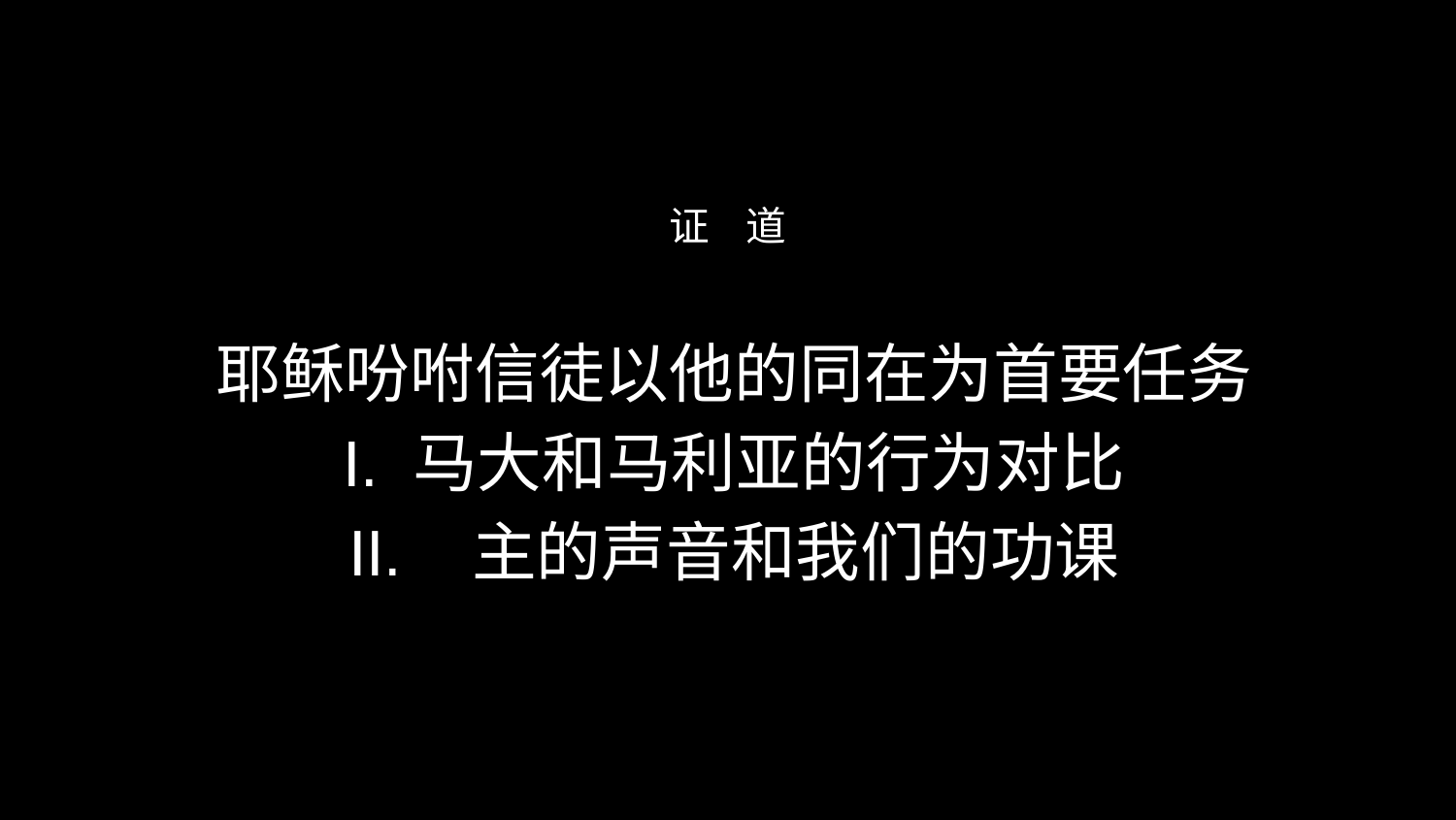

# 证    道
耶稣吩咐信徒以他的同在为首要任务
I. 马大和马利亚的行为对比
II.   主的声音和我们的功课